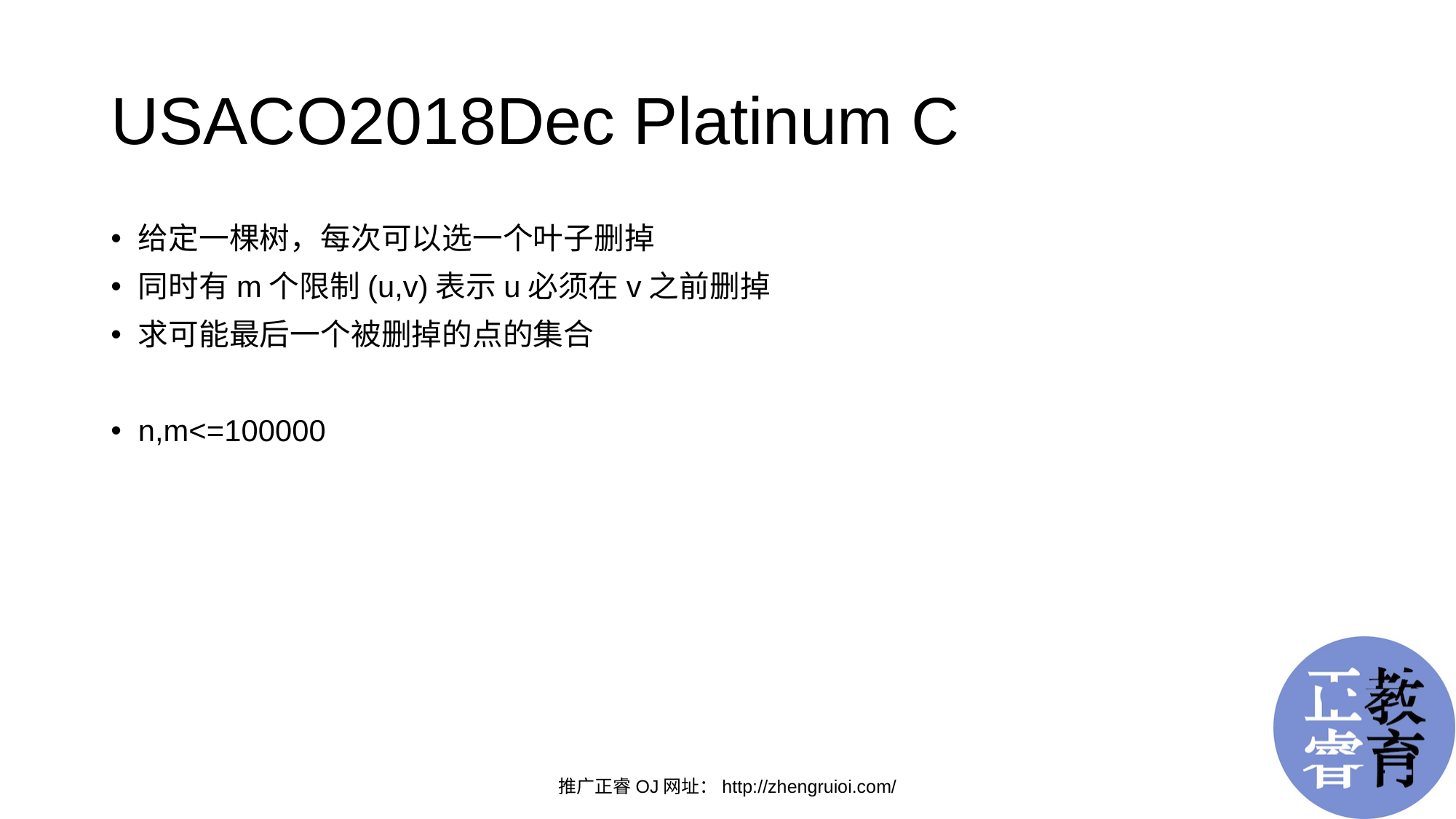

# USACO2018Dec Platinum C
给定一棵树，每次可以选一个叶子删掉
同时有m个限制(u,v)表示u必须在v之前删掉
求可能最后一个被删掉的点的集合

n,m<=100000